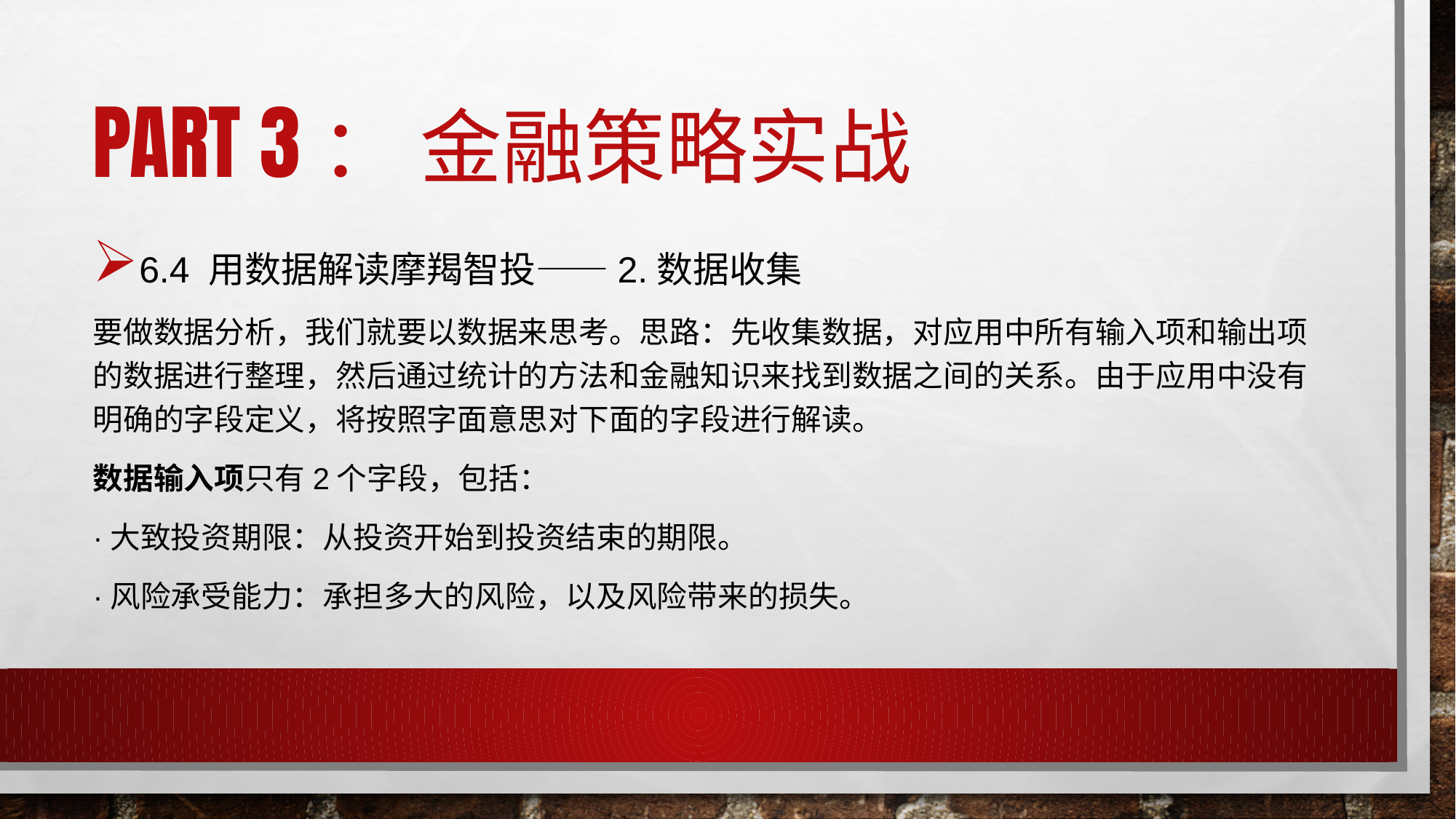

# Part 3： 金融策略实战
6.4 用数据解读摩羯智投——2.数据收集
要做数据分析，我们就要以数据来思考。思路：先收集数据，对应用中所有输入项和输出项的数据进行整理，然后通过统计的方法和金融知识来找到数据之间的关系。由于应用中没有明确的字段定义，将按照字面意思对下面的字段进行解读。
数据输入项只有2个字段，包括：
·大致投资期限：从投资开始到投资结束的期限。
·风险承受能力：承担多大的风险，以及风险带来的损失。